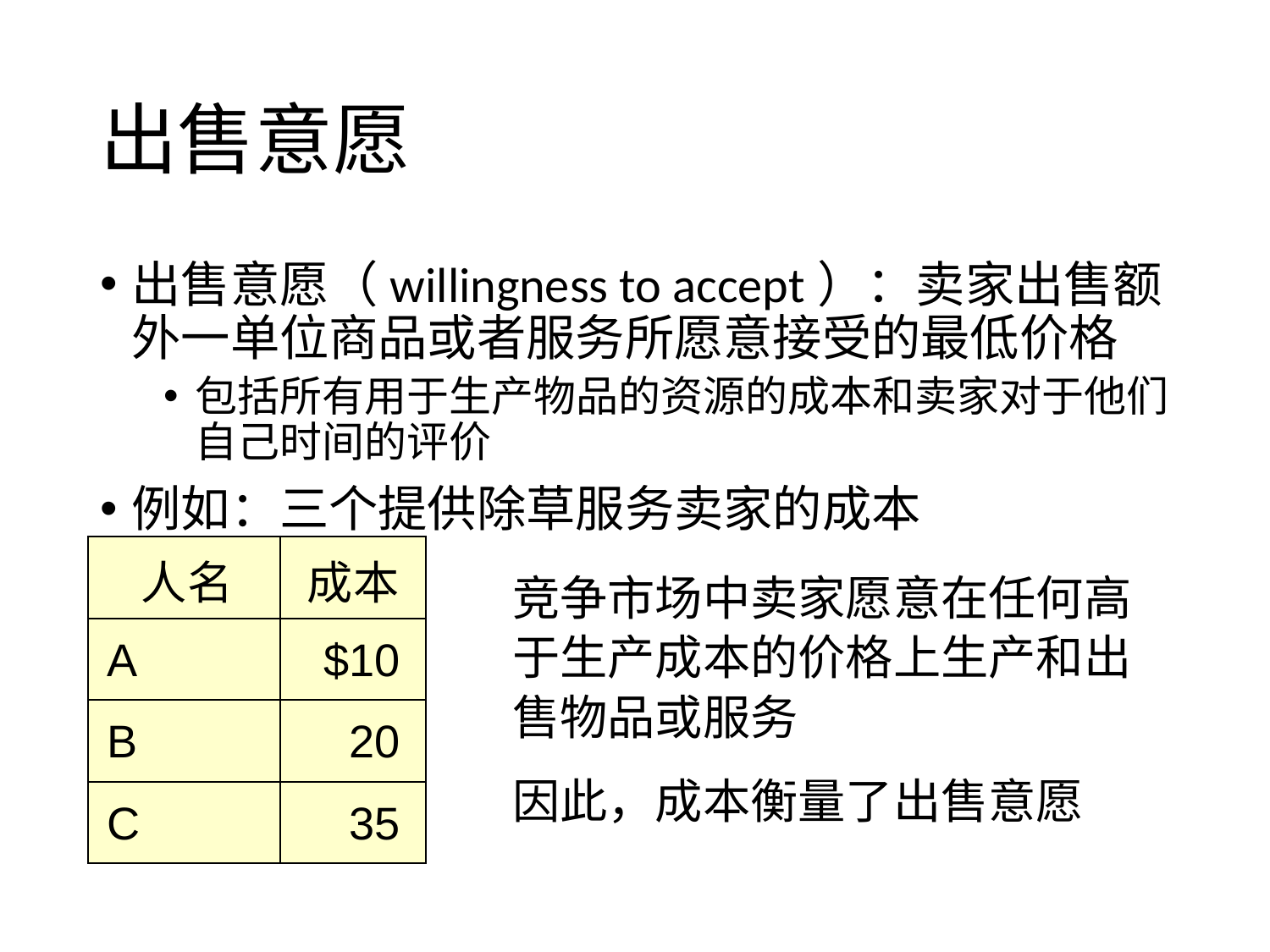

# 出售意愿
出售意愿（willingness to accept）：卖家出售额外一单位商品或者服务所愿意接受的最低价格
包括所有用于生产物品的资源的成本和卖家对于他们自己时间的评价
例如：三个提供除草服务卖家的成本

| 人名 | 成本 |
| --- | --- |
| A | $10 |
| B | 20 |
| C | 35 |
竞争市场中卖家愿意在任何高于生产成本的价格上生产和出售物品或服务
因此，成本衡量了出售意愿